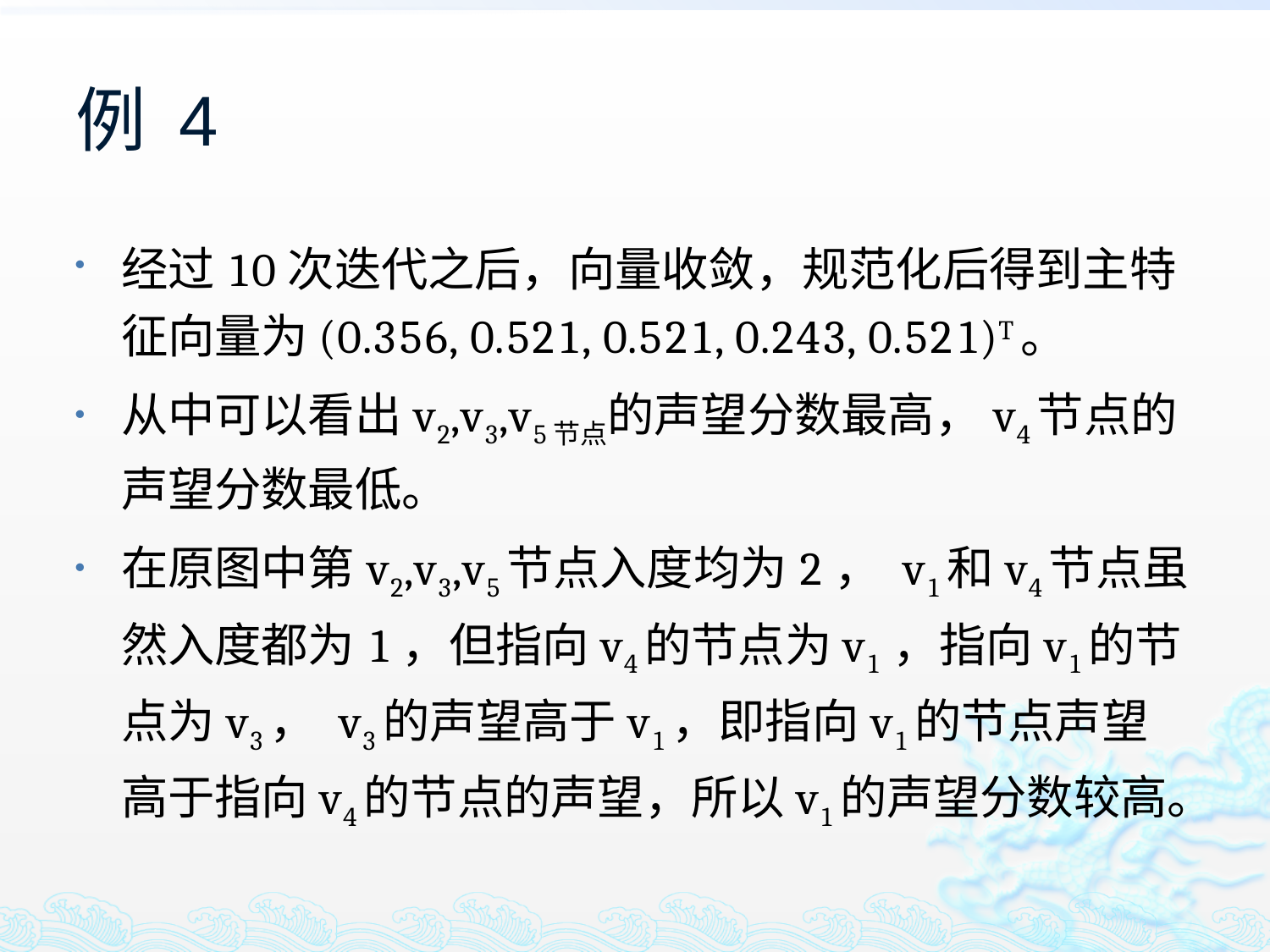

# 例 4
经过10次迭代之后，向量收敛，规范化后得到主特征向量为(0.356, 0.521, 0.521, 0.243, 0.521)T。
从中可以看出v2,v3,v5节点的声望分数最高，v4节点的声望分数最低。
在原图中第v2,v3,v5节点入度均为2， v1和v4节点虽然入度都为1，但指向v4的节点为v1 ，指向v1的节点为v3， v3的声望高于v1，即指向v1的节点声望高于指向v4的节点的声望，所以v1的声望分数较高。